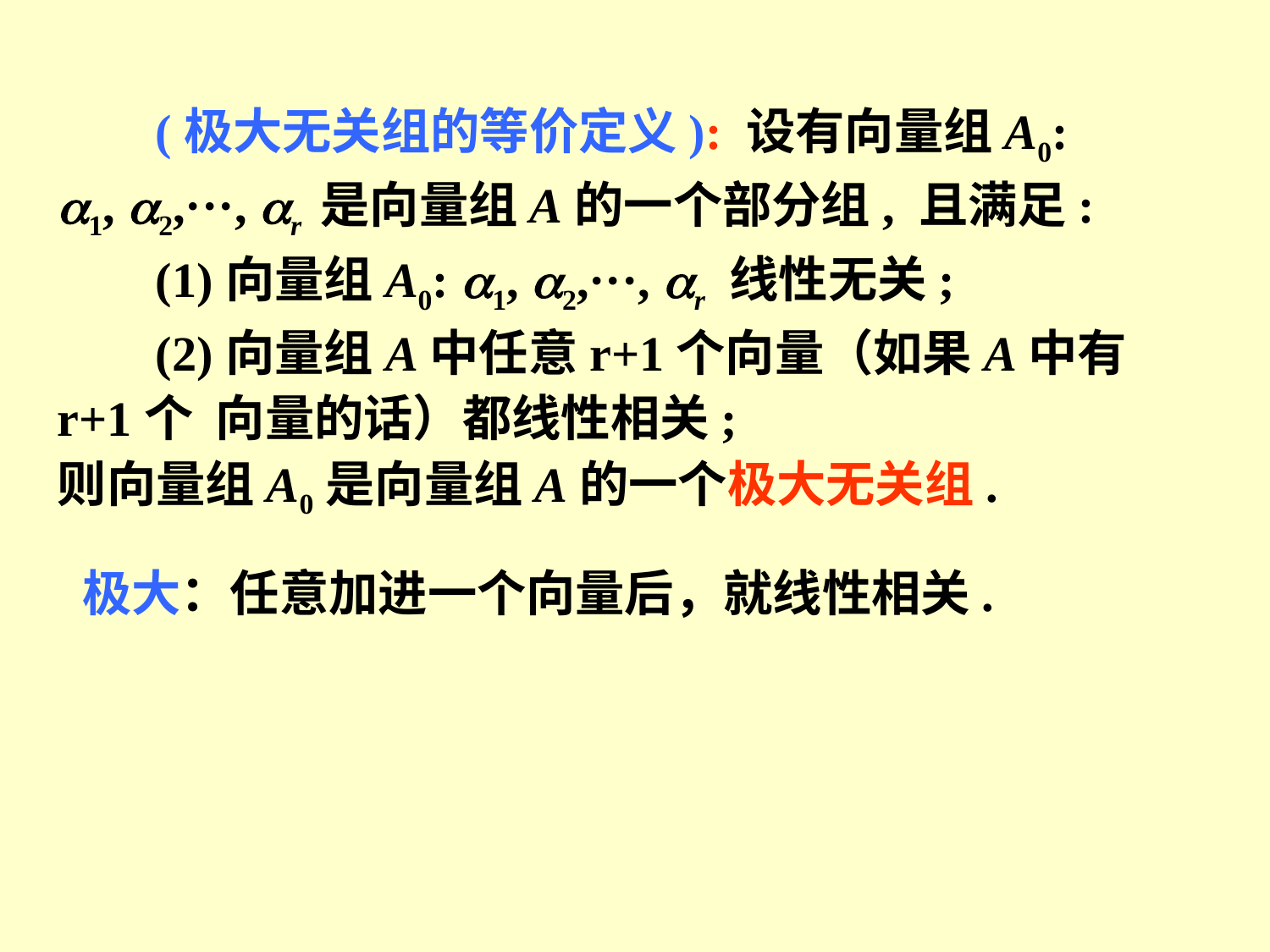

(极大无关组的等价定义): 设有向量组A0:
α1, α2,···, αr 是向量组A的一个部分组, 且满足:
        (1)向量组A0: α1, α2,···, αr 线性无关;
        (2)向量组A中任意r+1个向量（如果A中有r+1个  向量的话）都线性相关;
则向量组A0是向量组A的一个极大无关组.
极大：任意加进一个向量后，就线性相关.